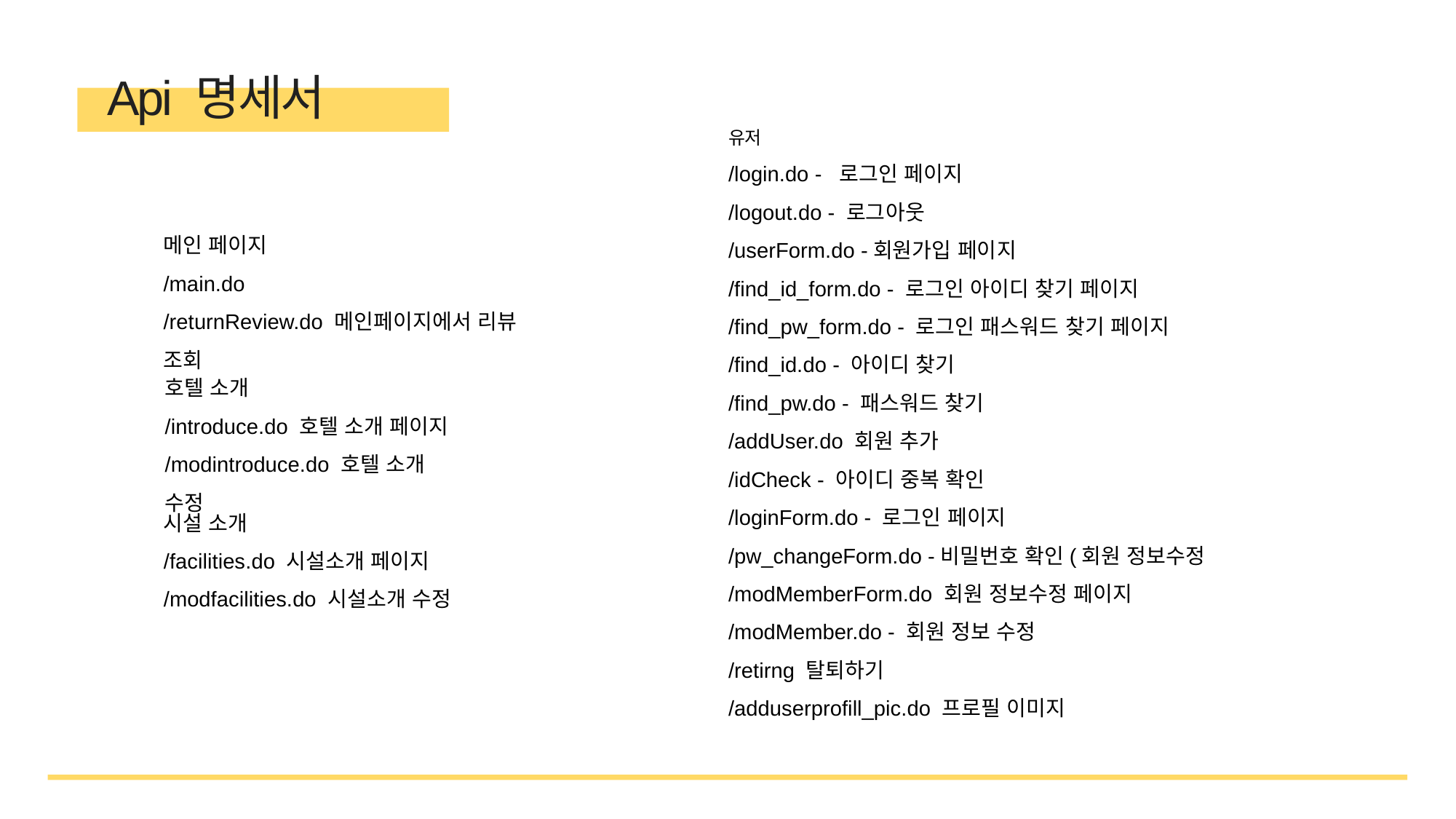

Api 명세서

유저
/login.do -  로그인 페이지
/logout.do - 로그아웃
/userForm.do -회원가입 페이지
/find_id_form.do - 로그인 아이디 찾기 페이지
/find_pw_form.do - 로그인 패스워드 찾기 페이지
/find_id.do - 아이디 찾기
/find_pw.do - 패스워드 찾기
/addUser.do 회원 추가
/idCheck - 아이디 중복 확인
/loginForm.do - 로그인 페이지
/pw_changeForm.do -비밀번호 확인(회원 정보수정
/modMemberForm.do 회원 정보수정 페이지
/modMember.do - 회원 정보 수정
/retirng 탈퇴하기
/adduserprofill_pic.do 프로필 이미지
메인 페이지
/main.do
/returnReview.do 메인페이지에서 리뷰 조회
호텔 소개
/introduce.do 호텔 소개 페이지
/modintroduce.do 호텔 소개 수정
시설 소개
/facilities.do 시설소개 페이지
/modfacilities.do 시설소개 수정